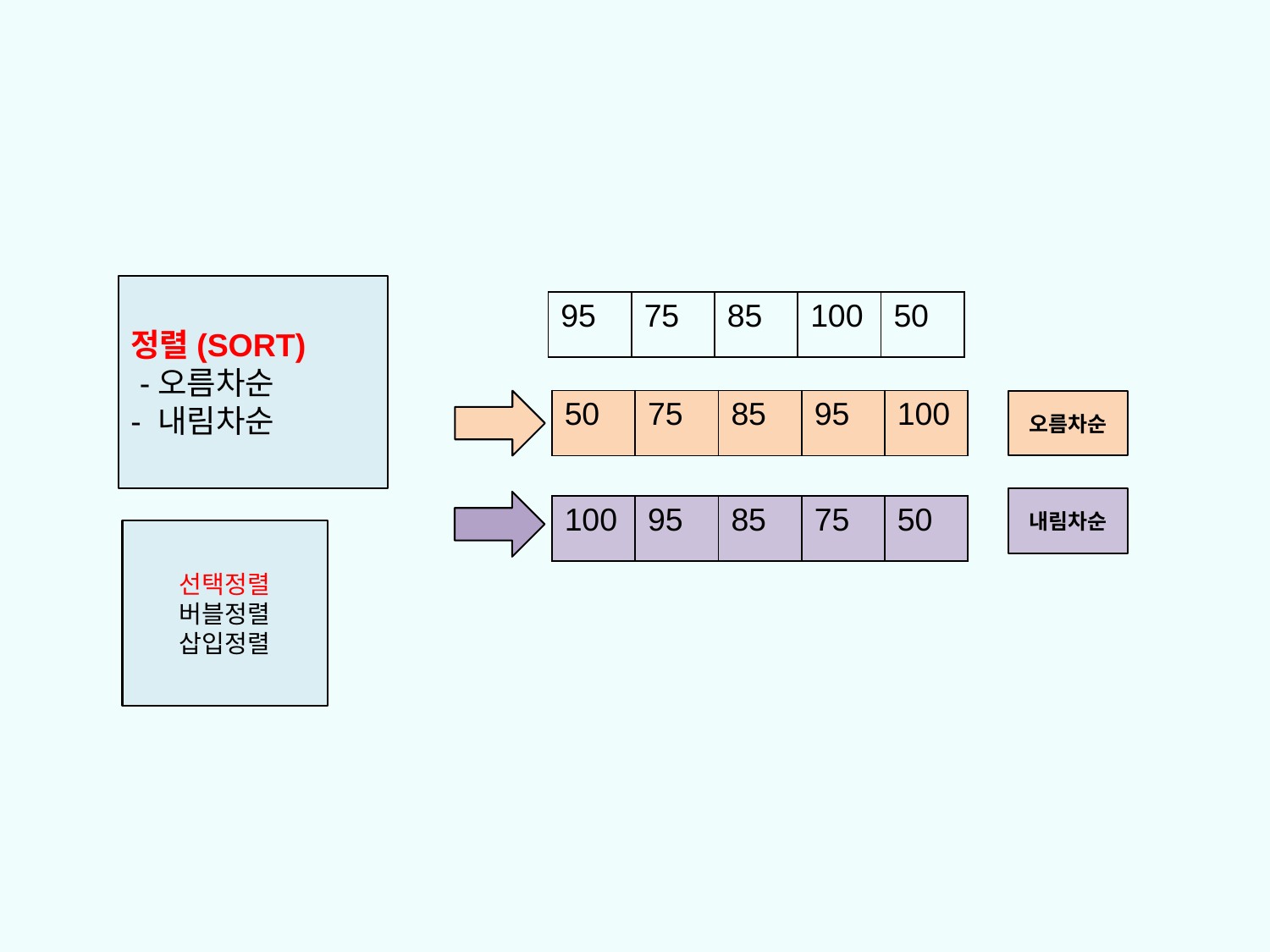

정렬(SORT)
 -오름차순
- 내림차순
| 95 | 75 | 85 | 100 | 50 |
| --- | --- | --- | --- | --- |
| 50 | 75 | 85 | 95 | 100 |
| --- | --- | --- | --- | --- |

오름차순
내림차순

| 100 | 95 | 85 | 75 | 50 |
| --- | --- | --- | --- | --- |
선택정렬
버블정렬
삽입정렬